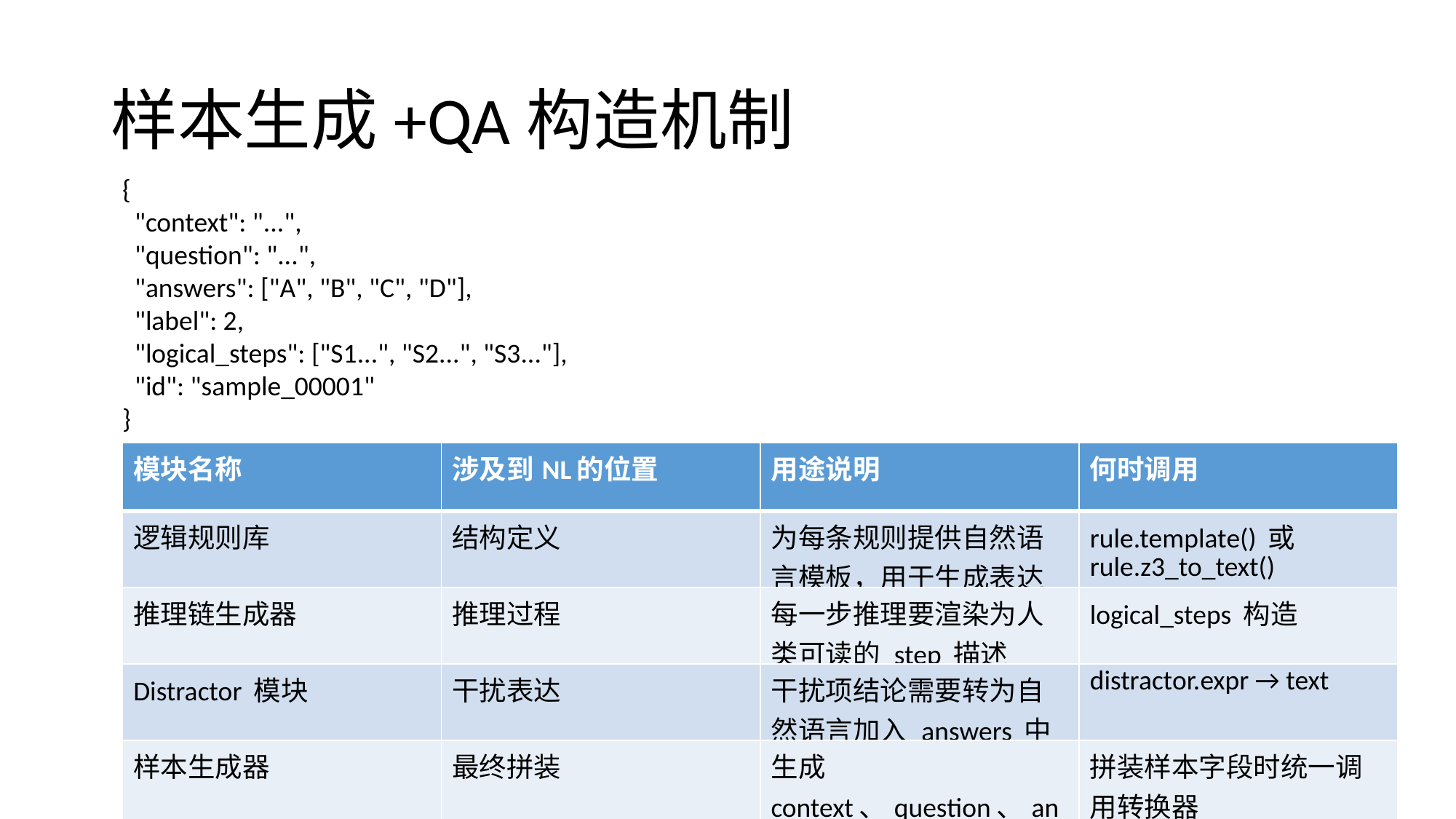

# 样本生成+QA构造机制
{
  "context": "...",
  "question": "...",
  "answers": ["A", "B", "C", "D"],
  "label": 2,
  "logical_steps": ["S1...", "S2...", "S3..."],
  "id": "sample_00001"
}
| 模块名称 | 涉及到NL的位置 | 用途说明 | 何时调用 |
| --- | --- | --- | --- |
| 逻辑规则库 | 结构定义 | 为每条规则提供自然语言模板，用于生成表达 | rule.template() 或 rule.z3\_to\_text() |
| 推理链生成器 | 推理过程 | 每一步推理要渲染为人类可读的 step 描述 | logical\_steps 构造 |
| Distractor 模块 | 干扰表达 | 干扰项结论需要转为自然语言加入 answers 中 | distractor.expr → text |
| 样本生成器 | 最终拼装 | 生成 context、question、answers 的自然语言内容 | 拼装样本字段时统一调用转换器 |